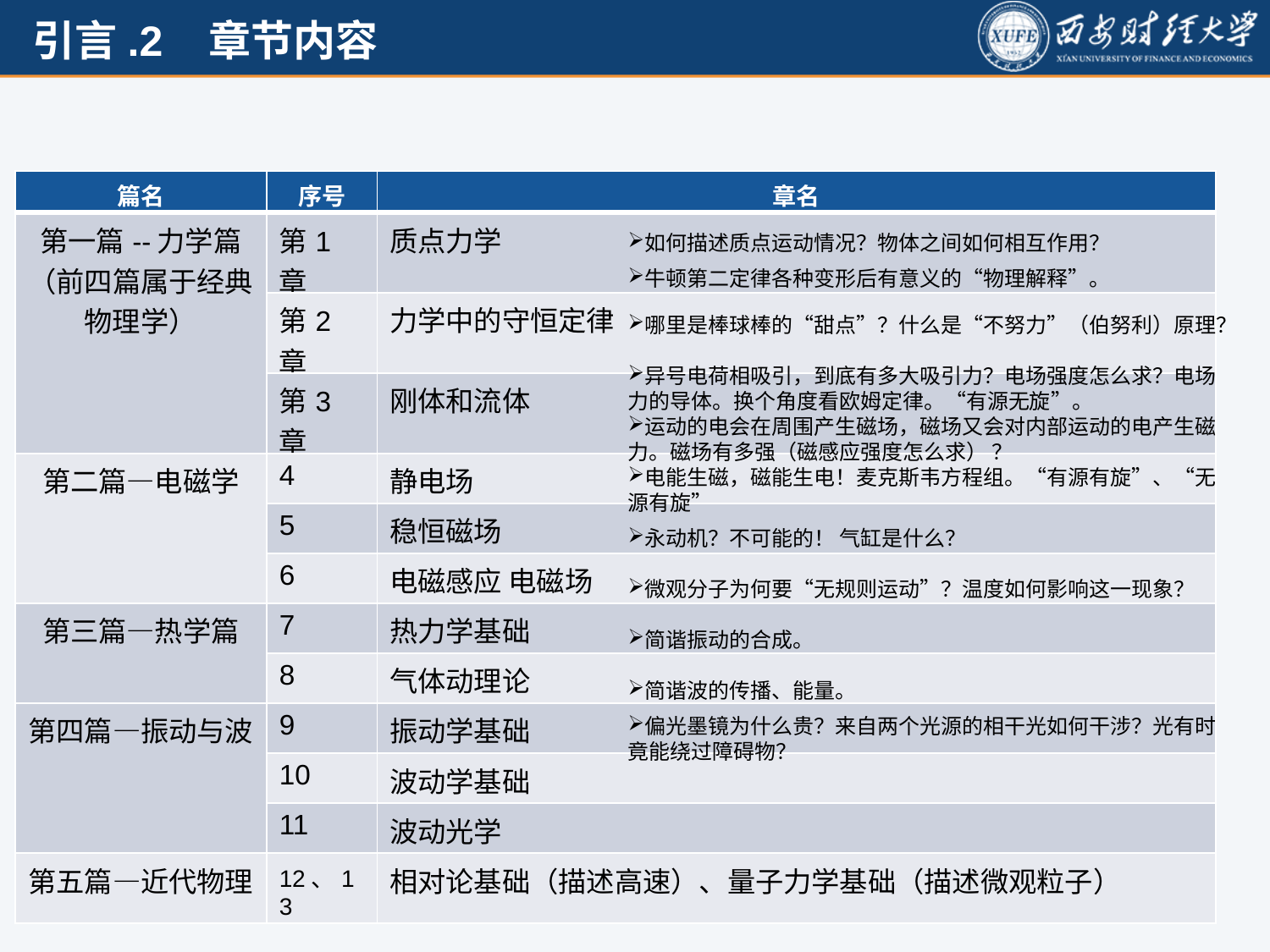

| 篇名 | 序号 | 章名 |
| --- | --- | --- |
| 第一篇--力学篇 （前四篇属于经典物理学） | 第1章 | 质点力学 |
|  | 第2章 | 力学中的守恒定律 |
|  | 第3章 | 刚体和流体 |
| 第二篇—电磁学 | 4 | 静电场 |
|  | 5 | 稳恒磁场 |
|  | 6 | 电磁感应 电磁场 |
| 第三篇—热学篇 | 7 | 热力学基础 |
|  | 8 | 气体动理论 |
| 第四篇—振动与波 | 9 | 振动学基础 |
|  | 10 | 波动学基础 |
|  | 11 | 波动光学 |
| 第五篇—近代物理 | 12、13 | 相对论基础（描述高速）、量子力学基础（描述微观粒子） |
如何描述质点运动情况？物体之间如何相互作用？
牛顿第二定律各种变形后有意义的“物理解释”。
哪里是棒球棒的“甜点”？什么是“不努力”（伯努利）原理？

异号电荷相吸引，到底有多大吸引力？电场强度怎么求？电场力的导体。换个角度看欧姆定律。“有源无旋”。
运动的电会在周围产生磁场，磁场又会对内部运动的电产生磁力。磁场有多强（磁感应强度怎么求） ？
电能生磁，磁能生电！麦克斯韦方程组。“有源有旋”、“无源有旋”
永动机？不可能的！ 气缸是什么？

微观分子为何要“无规则运动”？温度如何影响这一现象？

简谐振动的合成。

简谐波的传播、能量。
偏光墨镜为什么贵？来自两个光源的相干光如何干涉？光有时竟能绕过障碍物？